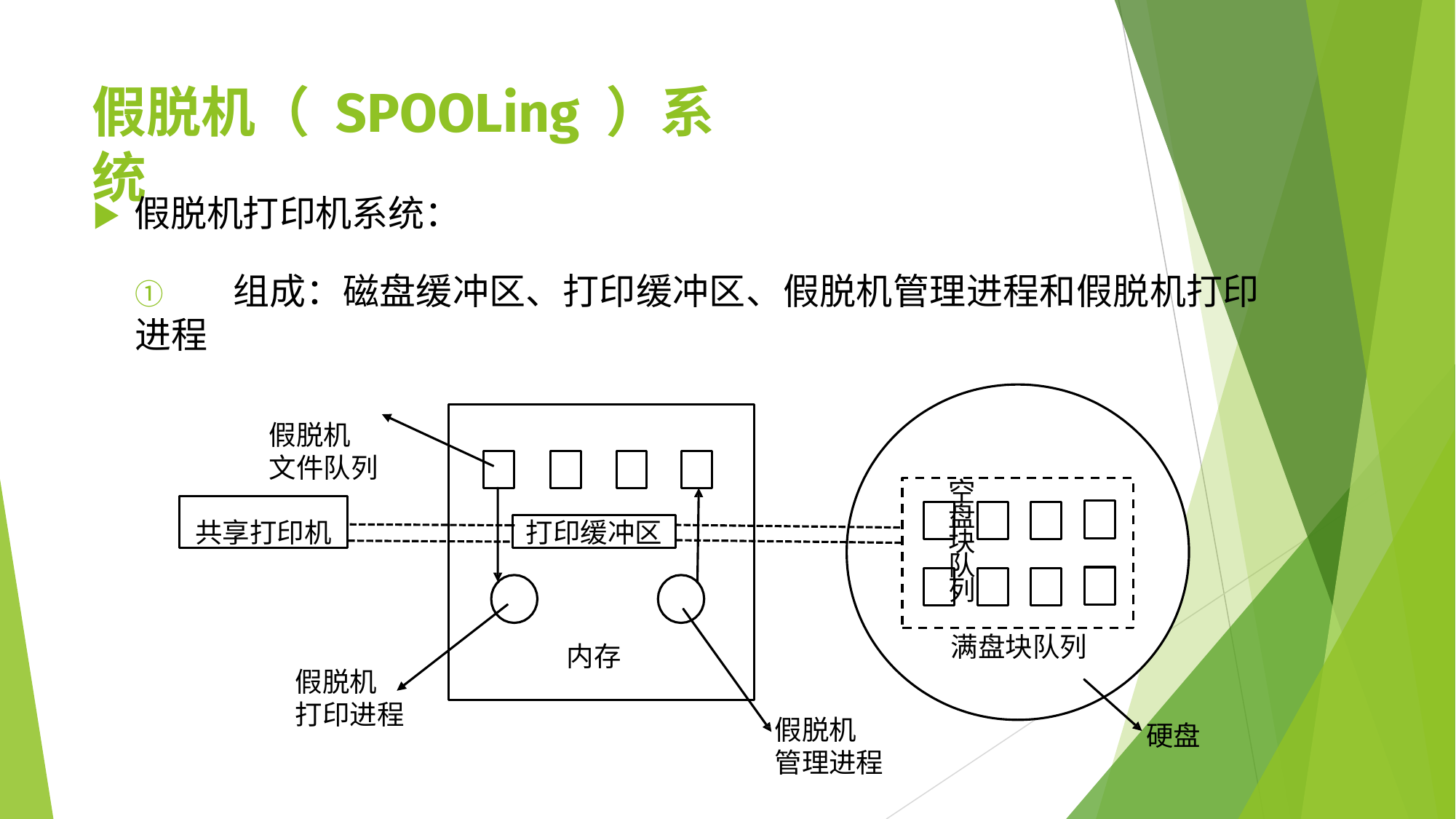

# 假脱机（ SPOOLing ）系统
▶	假脱机打印机系统：

①	组成：磁盘缓冲区、打印缓冲区、假脱机管理进程和假脱机打印进程

假脱机  文件队列
空盘块队列

共享打印机
打印缓冲区

满盘块队列
内存
假脱机
打印进程
假脱机
管理进程
硬盘